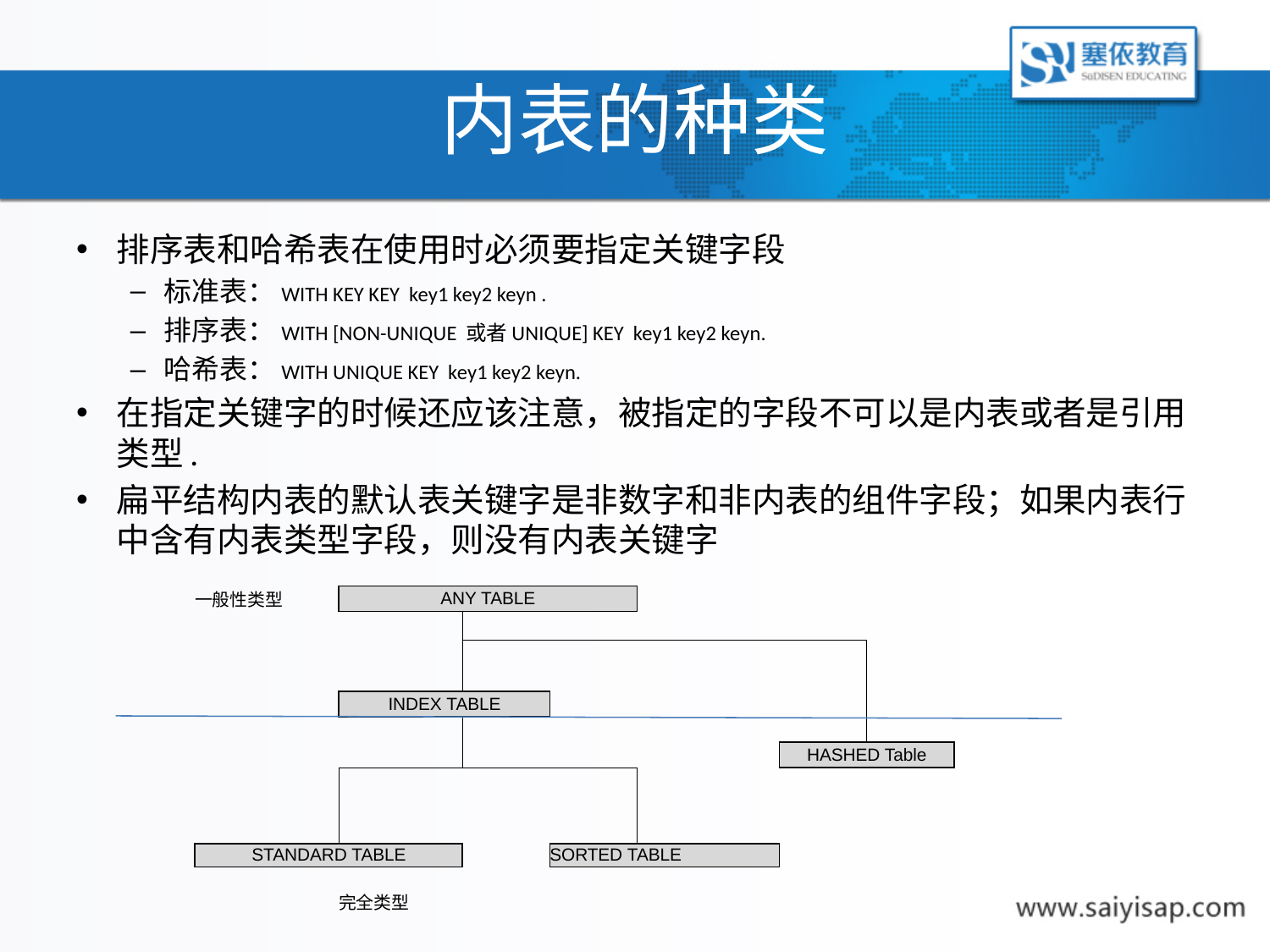

# 内表的种类
排序表和哈希表在使用时必须要指定关键字段
标准表：WITH KEY KEY  key1 key2 keyn .
排序表：WITH [NON-UNIQUE 或者UNIQUE] KEY  key1 key2 keyn.
哈希表：WITH UNIQUE KEY  key1 key2 keyn.
在指定关键字的时候还应该注意，被指定的字段不可以是内表或者是引用类型.
扁平结构内表的默认表关键字是非数字和非内表的组件字段；如果内表行中含有内表类型字段，则没有内表关键字
| 一般性类型 | ANY TABLE |  |  |  |  |  |  |
| --- | --- | --- | --- | --- | --- | --- | --- |
|  |  |  |  |  |  |  |  |
|  |  |  |  |  |  |  |  |
|  |  |  |  |  |  |  |  |
|  | INDEX TABLE |  |  |  |  |  |  |
|  |  |  |  |  |  |  |  |
|  |  |  |  |  | HASHED Table |  |  |
|  |  |  |  |  |  |  |  |
|  |  |  |  |  |  |  |  |
|  |  |  |  |  |  |  |  |
| STANDARD TABLE |  |  | SORTED TABLE |  |  |  |  |
|  |  |  |  |  |  |  |  |
|  | 完全类型 |  |  |  |  |  |  |
|  |  |  |  |  |  |  |  |